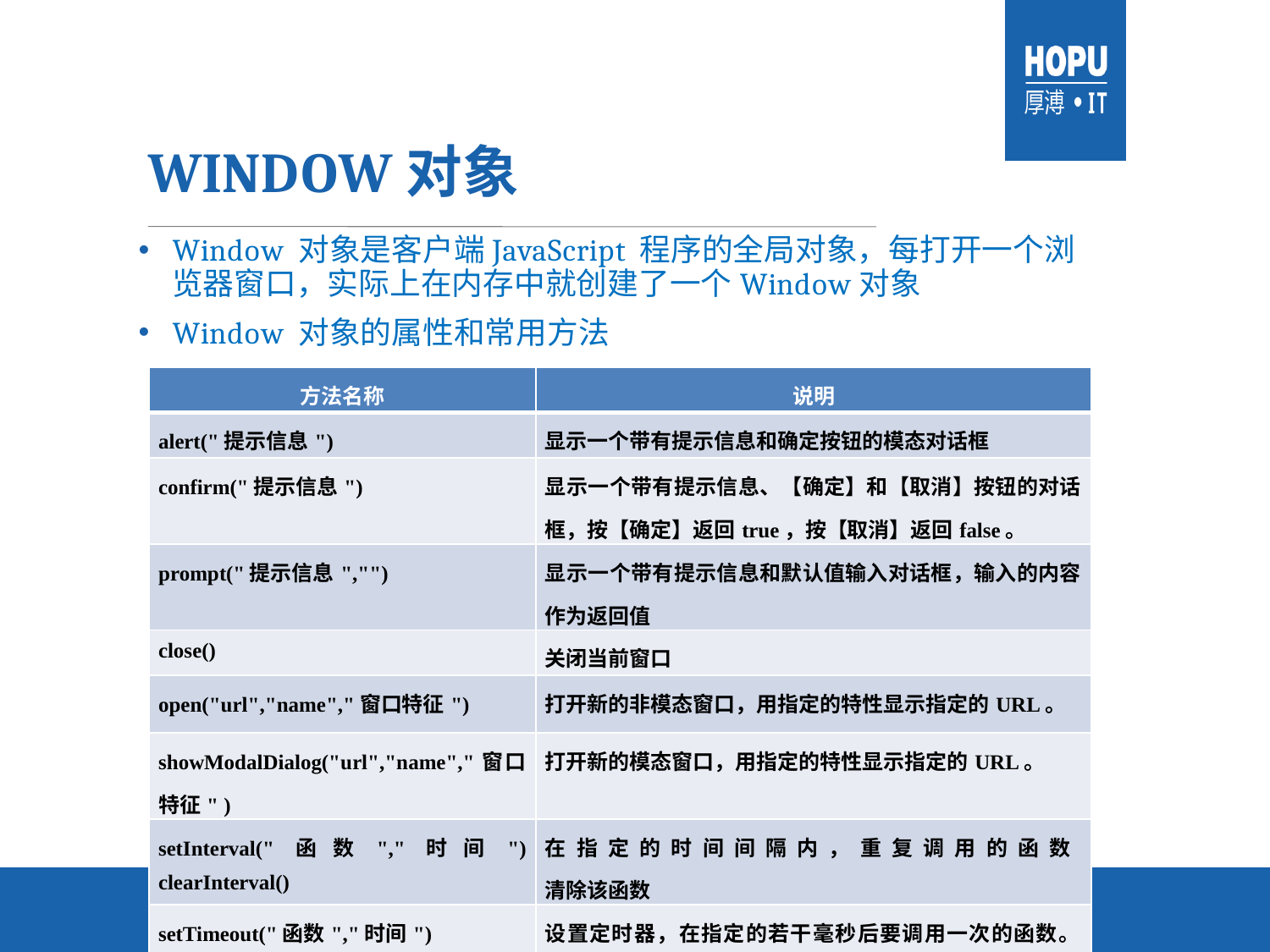

# Window对象
Window 对象是客户端JavaScript 程序的全局对象，每打开一个浏览器窗口，实际上在内存中就创建了一个Window对象
Window 对象的属性和常用方法

| 属性 | 说明 |
| --- | --- |
| closed | 一个布尔值，只有当窗口被关闭时，它才为true。 |
| status | 在浏览器状态栏中显示的文本 |
| document | 对Document 对象的引用，该对象代表在窗口中显示的HTML文档。 |
| frames[] | window 对象的数组，代表窗口中的各个框架（如果存在） |
| history | 对History 对象的引用，该对象代表用户浏览窗口的历史。 |
| location | 对Location 对象的引用。该对象代表在窗口中显示的文档的URL。设置这个属性会引发浏览器装载一个新文档。 |
| name | 窗口的名称。可被HTML标记<a> 的target性质使用。 |
| opener | 对打开当前窗口的Window 对象的引用。如果当前窗口被用户打开，则它的值为null |
| parent | 如果当前的窗口时框架，它就是对窗口中包含这个框架的引用。 |
| self | 自引用属性，是对当前window 对象的引用，与window 属性同义。 |
| top | 如果当前窗口是框架，它就是对包含这个框架的顶级窗口的Window对象的引用。注意，对于嵌套在其他框架中的框架，top不等于parent。 |
| window | 自引用属性，是对当前Window 对象的引用，与self 属性同义。 |
| 方法名称 | 说明 |
| --- | --- |
| alert("提示信息") | 显示一个带有提示信息和确定按钮的模态对话框 |
| confirm("提示信息") | 显示一个带有提示信息、【确定】和【取消】按钮的对话框，按【确定】返回true，按【取消】返回false。 |
| prompt("提示信息","") | 显示一个带有提示信息和默认值输入对话框，输入的内容作为返回值 |
| close() | 关闭当前窗口 |
| open("url","name","窗口特征") | 打开新的非模态窗口，用指定的特性显示指定的URL。 |
| showModalDialog("url","name","窗口特征" ) | 打开新的模态窗口，用指定的特性显示指定的URL。 |
| setInterval("函数","时间") clearInterval() | 在指定的时间间隔内，重复调用的函数 清除该函数 |
| setTimeout("函数","时间") clearTimeout() | 设置定时器，在指定的若干毫秒后要调用一次的函数。 清除定时器 |